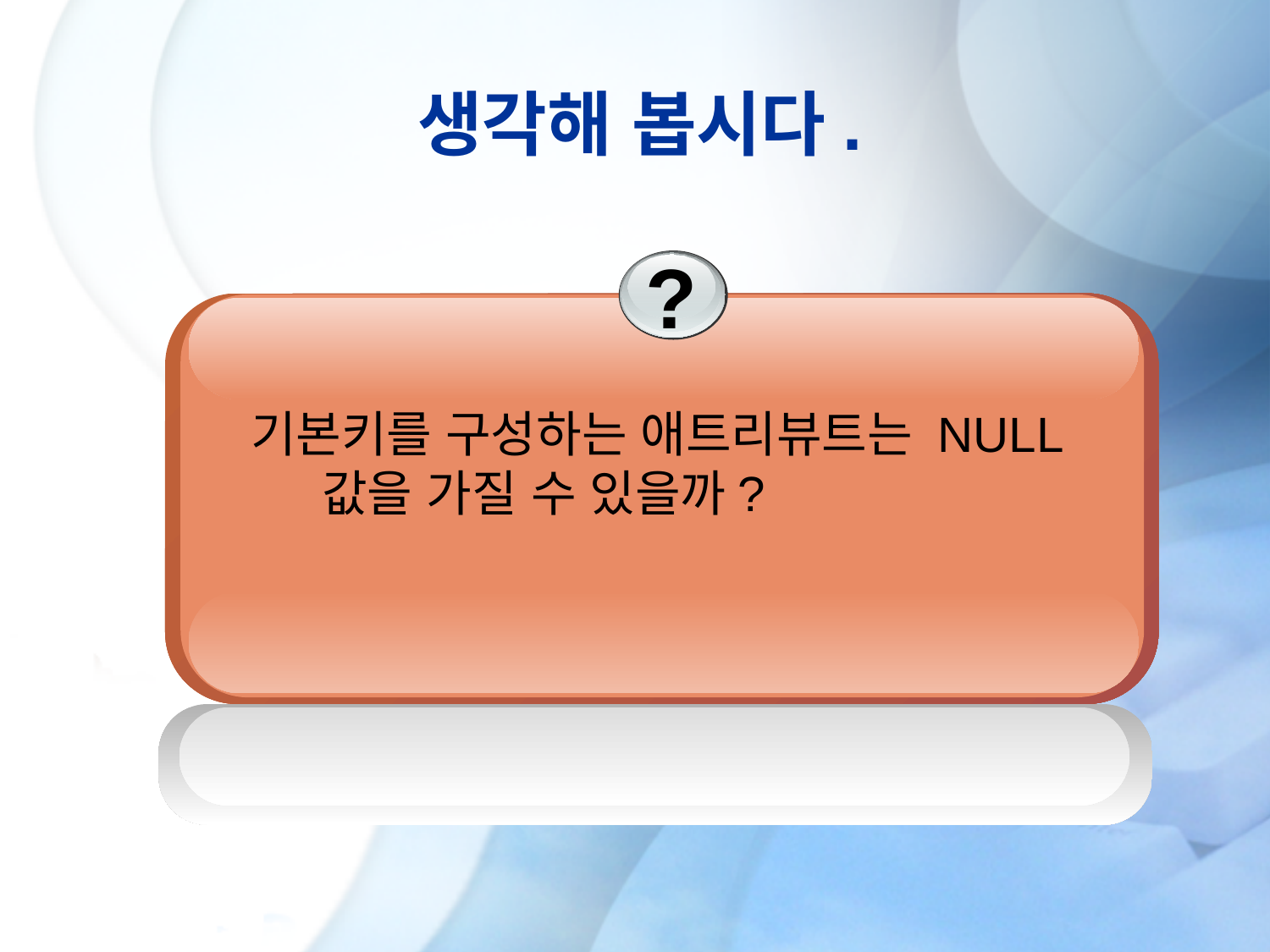

# 생각해 봅시다.
?

기본키를 구성하는 애트리뷰트는 NULL 값을 가질 수 있을까?